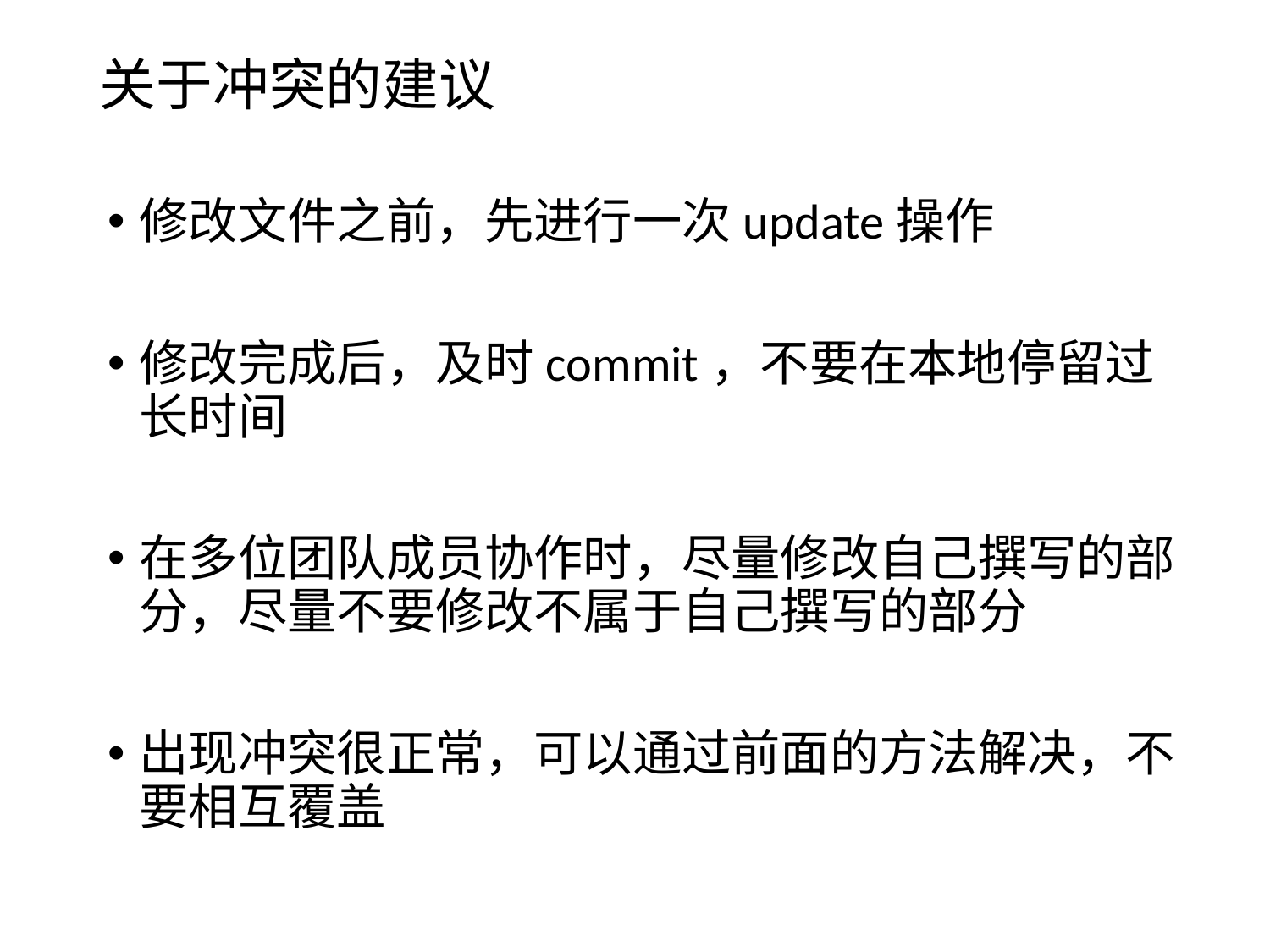

# 关于冲突的建议
修改文件之前，先进行一次update操作

修改完成后，及时commit，不要在本地停留过长时间

在多位团队成员协作时，尽量修改自己撰写的部分，尽量不要修改不属于自己撰写的部分

出现冲突很正常，可以通过前面的方法解决，不要相互覆盖